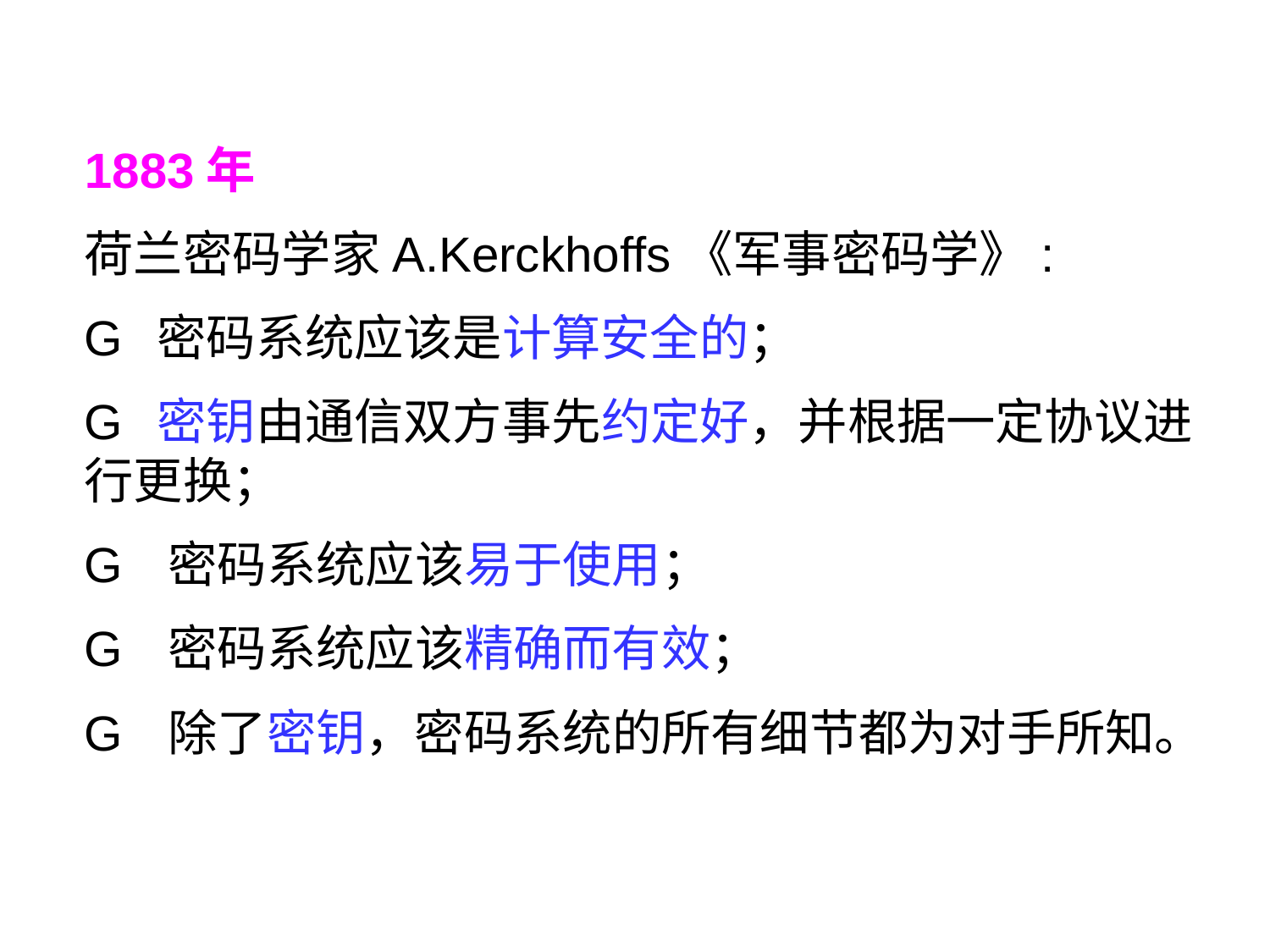

1883年
荷兰密码学家A.Kerckhoffs《军事密码学》:
G  密码系统应该是计算安全的；
G  密钥由通信双方事先约定好，并根据一定协议进行更换；
G   密码系统应该易于使用；
G   密码系统应该精确而有效；
G   除了密钥，密码系统的所有细节都为对手所知。